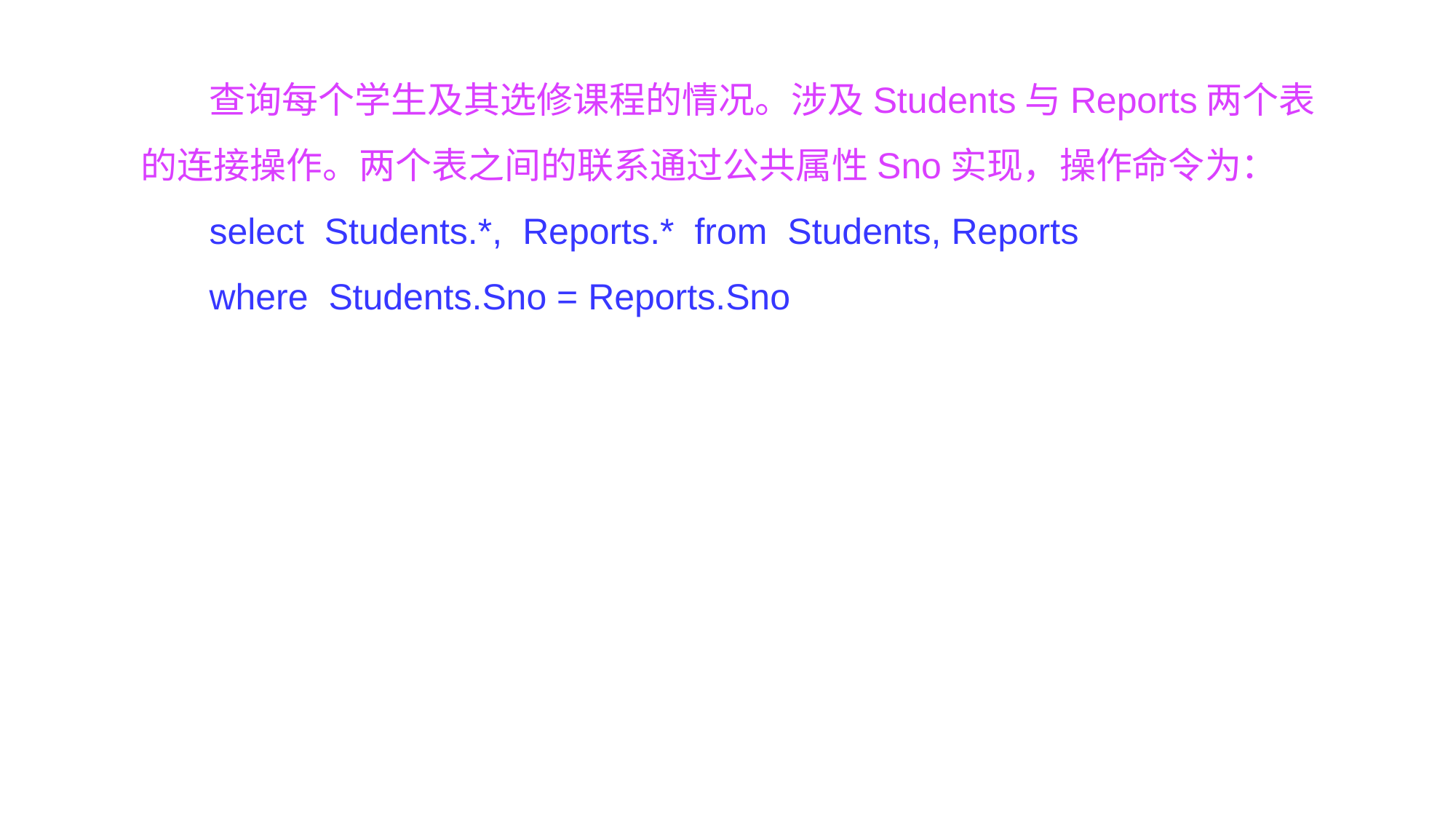

查询每个学生及其选修课程的情况。涉及Students与Reports两个表的连接操作。两个表之间的联系通过公共属性Sno实现，操作命令为：
select  Students.*,  Reports.*  from  Students, Reports
where  Students.Sno = Reports.Sno